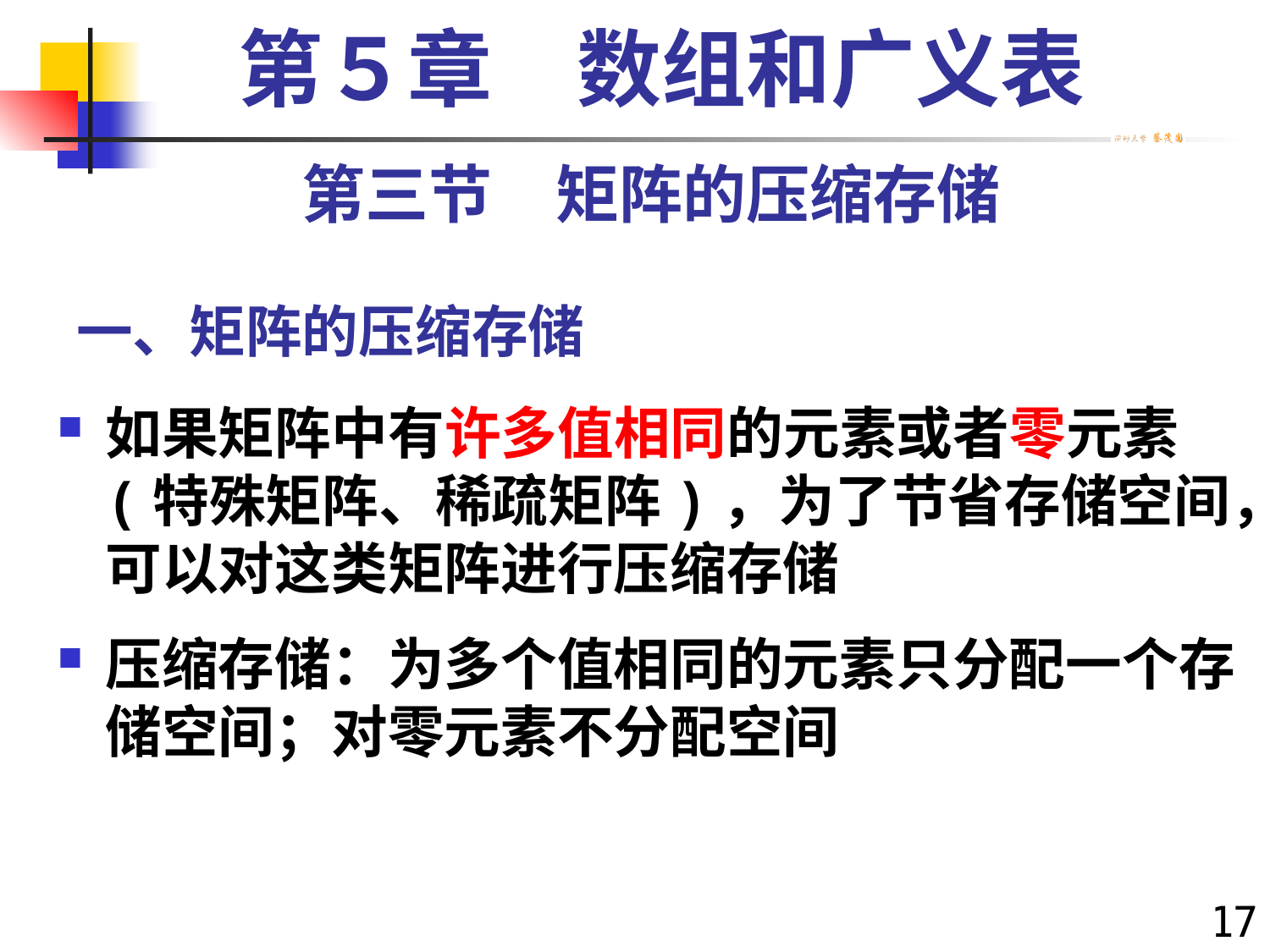

第５章　数组和广义表
第三节　矩阵的压缩存储
# 一、矩阵的压缩存储
如果矩阵中有许多值相同的元素或者零元素(特殊矩阵、稀疏矩阵)，为了节省存储空间，可以对这类矩阵进行压缩存储
压缩存储：为多个值相同的元素只分配一个存储空间；对零元素不分配空间
17